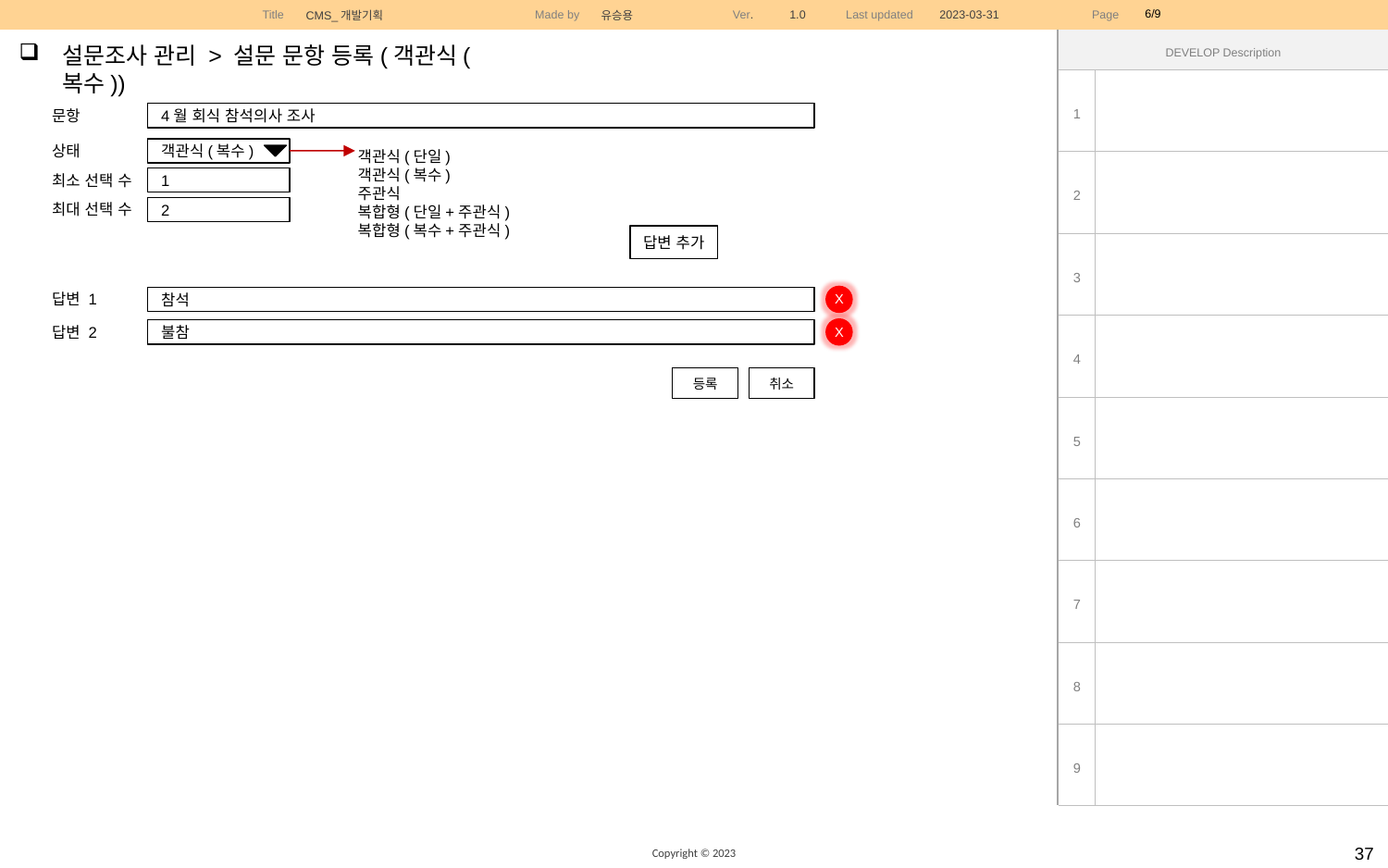

6/9
| DEVELOP Description |  |
| --- | --- |
| 1 |  |
| 2 |  |
| 3 |  |
| 4 |  |
| 5 |  |
| 6 |  |
| 7 |  |
| 8 |  |
| 9 |  |
설문조사 관리 > 설문 문항 등록(객관식(복수))
1

문항
4월 회식 참석의사 조사
상태
객관식(복수)
객관식(단일)
객관식(복수)
주관식
복합형(단일+주관식)
복합형(복수+주관식)

최소 선택 수
1
최대 선택 수
2
답변 추가
답변 1
X

참석
답변 2
X

불참
등록
취소